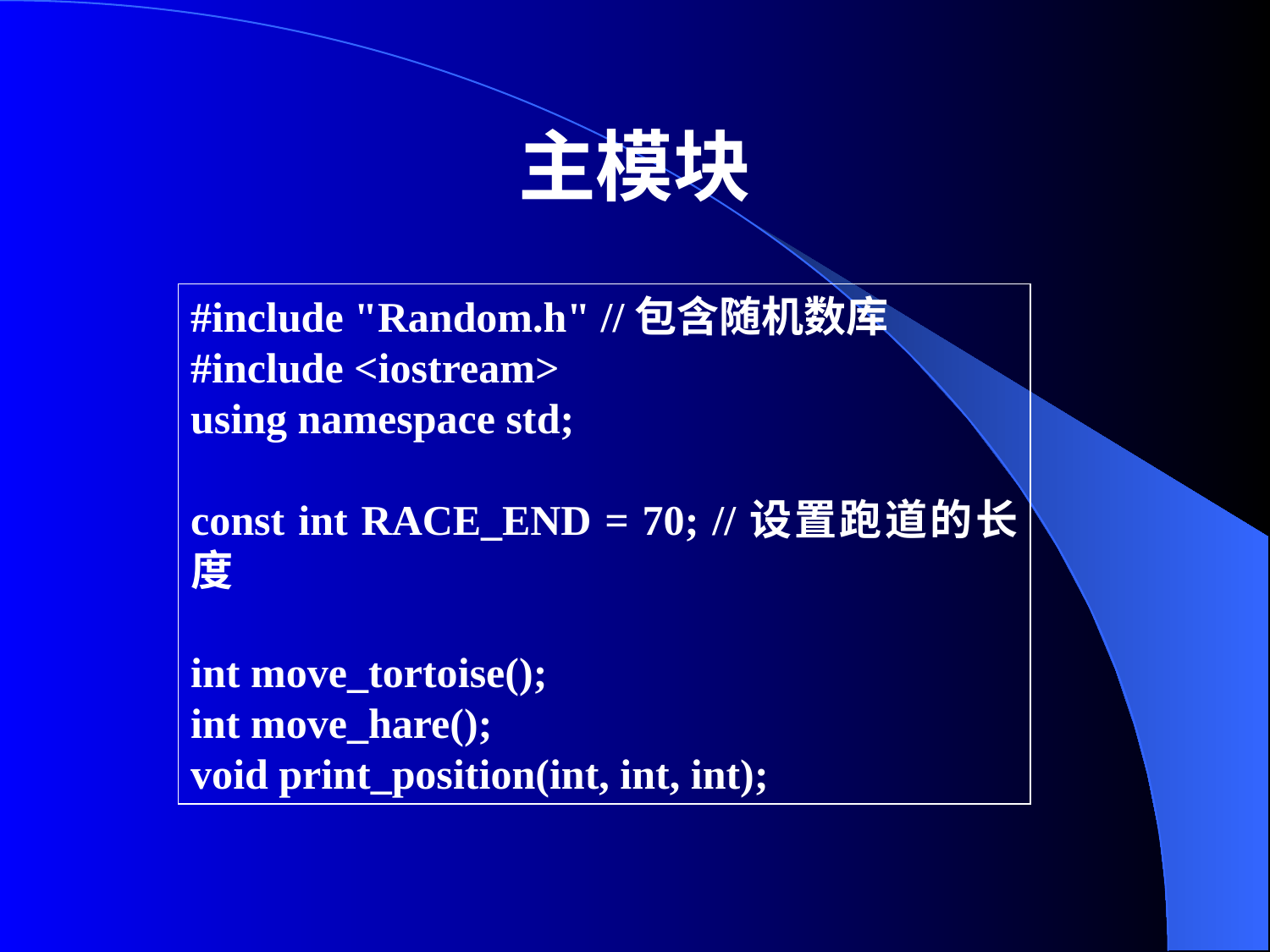

# 主模块
#include "Random.h" //包含随机数库
#include <iostream>
using namespace std;

const int RACE_END = 70; //设置跑道的长度

int move_tortoise();
int move_hare();
void print_position(int, int, int);